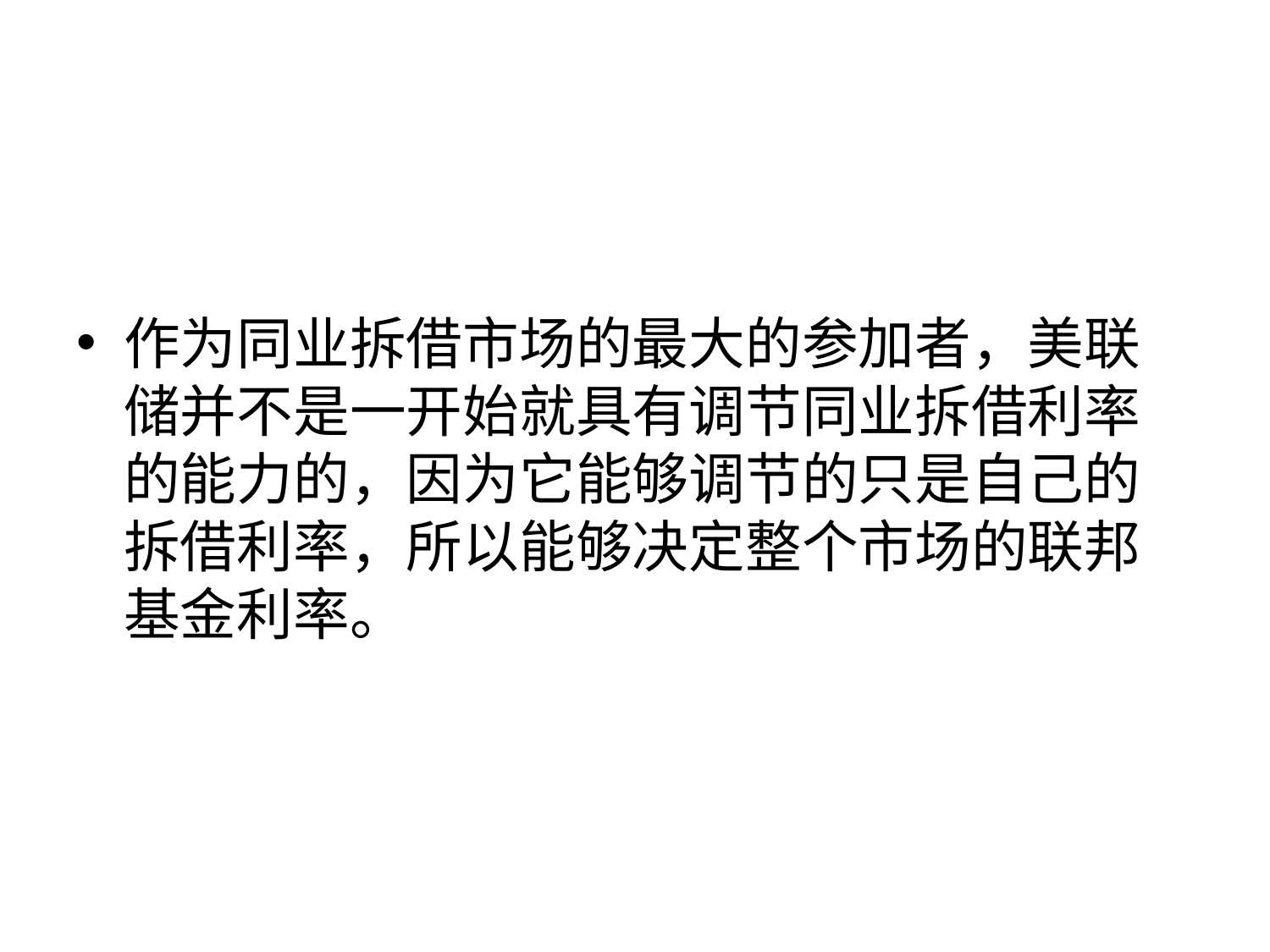

#

作为同业拆借市场的最大的参加者，美联储并不是一开始就具有调节同业拆借利率的能力的，因为它能够调节的只是自己的拆借利率，所以能够决定整个市场的联邦基金利率。